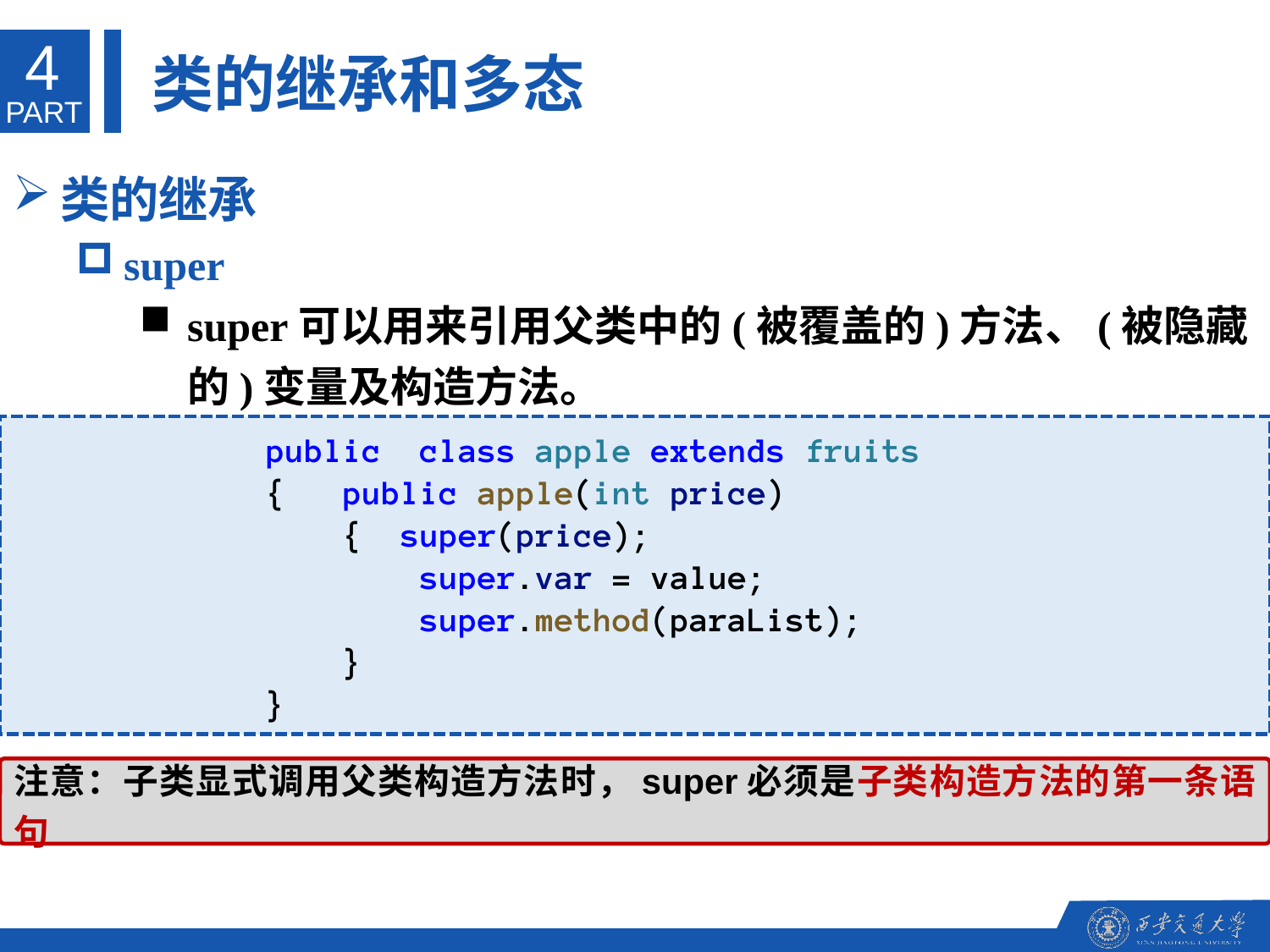

4
类的继承和多态
PART
类的继承
super
super可以用来引用父类中的(被覆盖的)方法、(被隐藏的)变量及构造方法。

public  class apple extends fruits
{   public apple(int price)
    {  super(price);
        super.var = value;
        super.method(paraList);
    }
}
注意：子类显式调用父类构造方法时，super必须是子类构造方法的第一条语句